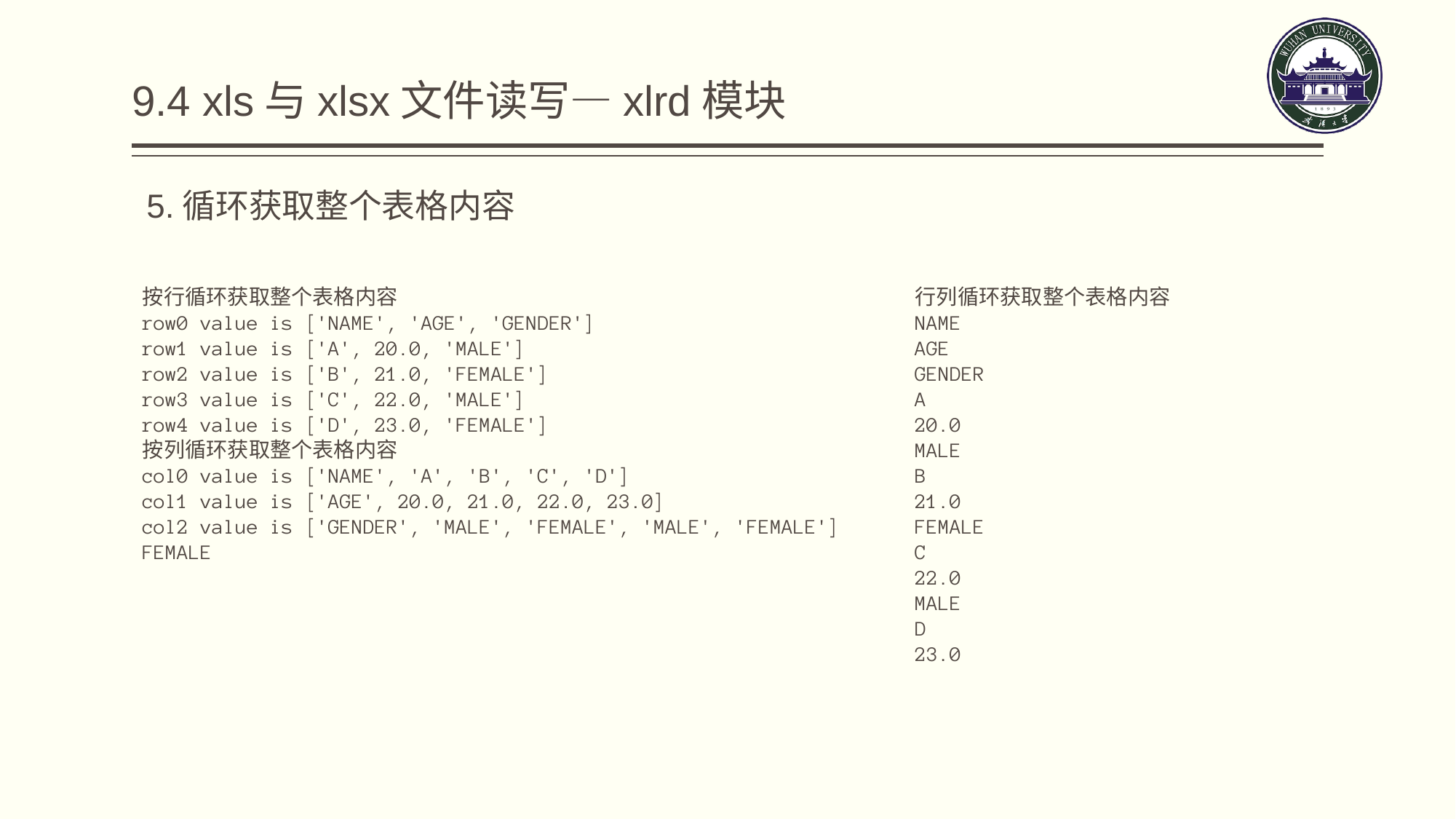

9.4 xls与xlsx文件读写—xlrd模块
5.循环获取整个表格内容
按行循环获取整个表格内容
row0 value is ['NAME', 'AGE', 'GENDER']
row1 value is ['A', 20.0, 'MALE']
row2 value is ['B', 21.0, 'FEMALE']
row3 value is ['C', 22.0, 'MALE']
row4 value is ['D', 23.0, 'FEMALE']
按列循环获取整个表格内容
col0 value is ['NAME', 'A', 'B', 'C', 'D']
col1 value is ['AGE', 20.0, 21.0, 22.0, 23.0]
col2 value is ['GENDER', 'MALE', 'FEMALE', 'MALE', 'FEMALE']
FEMALE
行列循环获取整个表格内容
NAME
AGE
GENDER
A
20.0
MALE
B
21.0
FEMALE
C
22.0
MALE
D
23.0